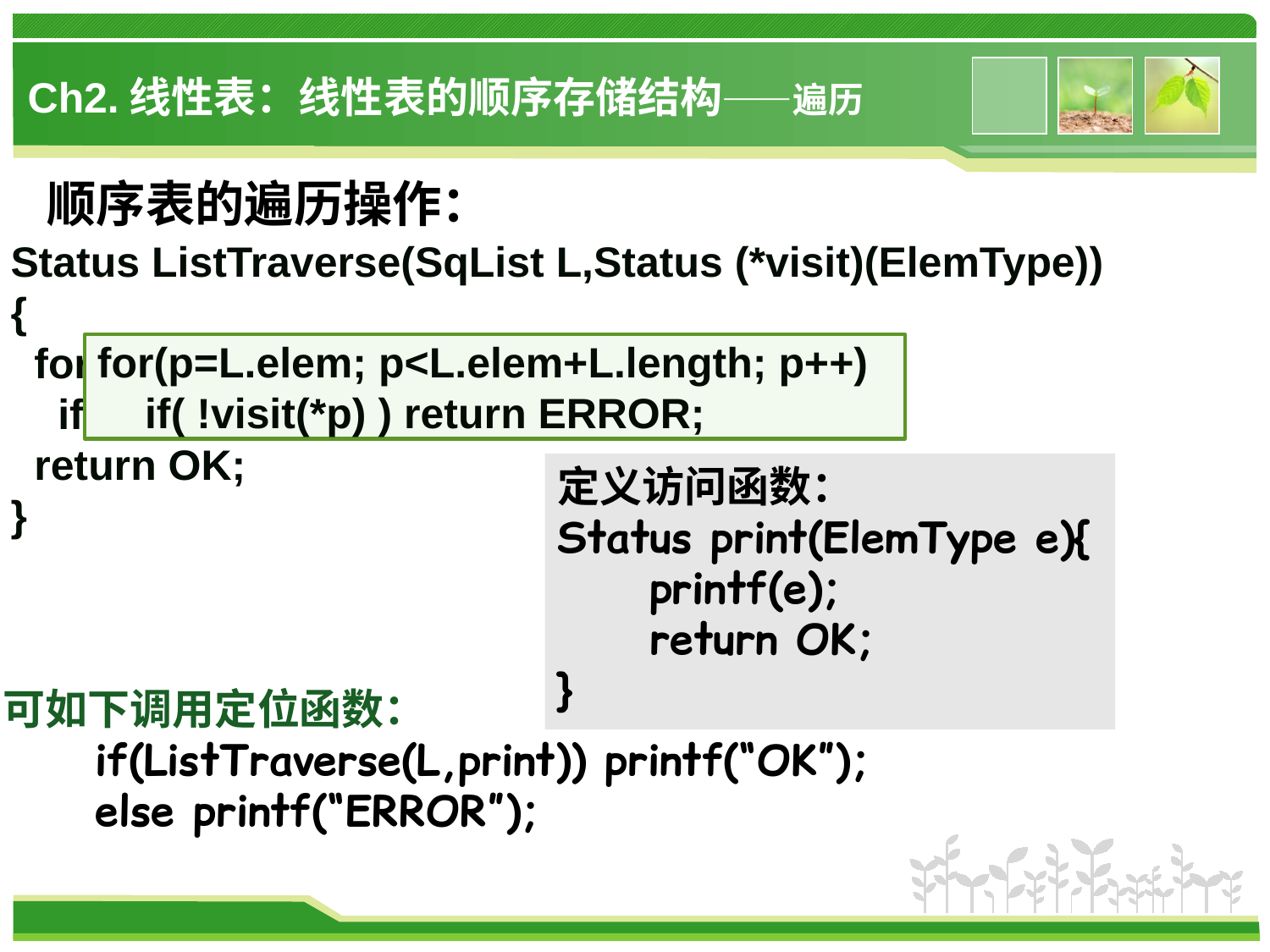

# Ch2.线性表：线性表的顺序存储结构——遍历
顺序表的遍历操作：
Status ListTraverse(SqList L,Status (*visit)(ElemType))
{
  for(i=0;i<L.length;i++)
    if(!visit(L.elem[i])) return ERROR;
  return OK;
}
for(p=L.elem; p<L.elem+L.length; p++)
    if( !visit(*p) ) return ERROR;
定义访问函数：
Status print(ElemType e){
     printf(e);
     return OK;
}
可如下调用定位函数：
     if(ListTraverse(L,print)) printf(“OK”);
     else printf(“ERROR”);
33